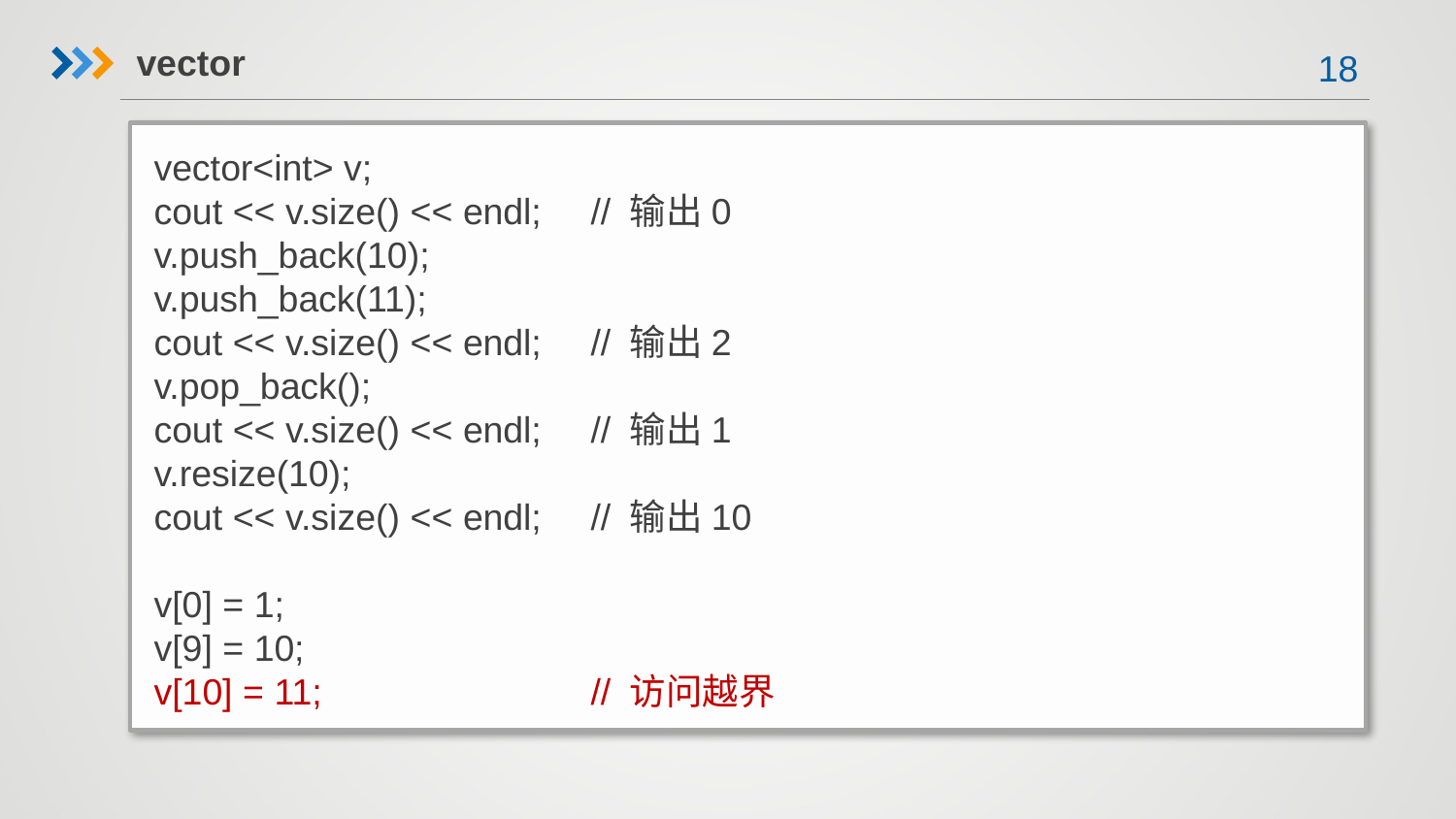

vector

vector<int> v;
cout << v.size() << endl;	// 输出0
v.push_back(10);
v.push_back(11);
cout << v.size() << endl;	// 输出2
v.pop_back();
cout << v.size() << endl;	// 输出1
v.resize(10);
cout << v.size() << endl;	// 输出10

v[0] = 1;
v[9] = 10;
v[10] = 11;		// 访问越界